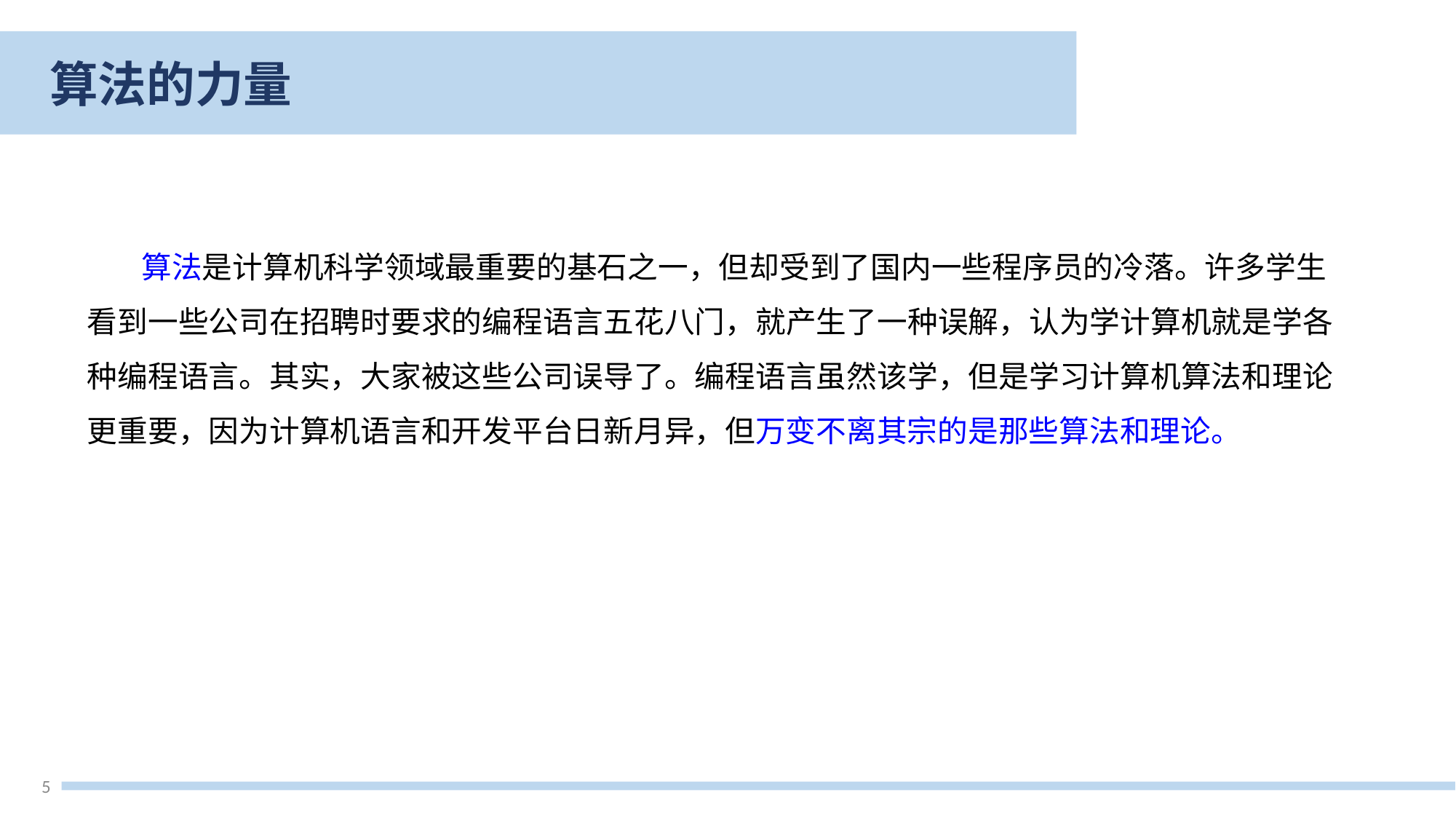

算法的力量
       算法是计算机科学领域最重要的基石之一，但却受到了国内一些程序员的冷落。许多学生看到一些公司在招聘时要求的编程语言五花八门，就产生了一种误解，认为学计算机就是学各种编程语言。其实，大家被这些公司误导了。编程语言虽然该学，但是学习计算机算法和理论更重要，因为计算机语言和开发平台日新月异，但万变不离其宗的是那些算法和理论。
5